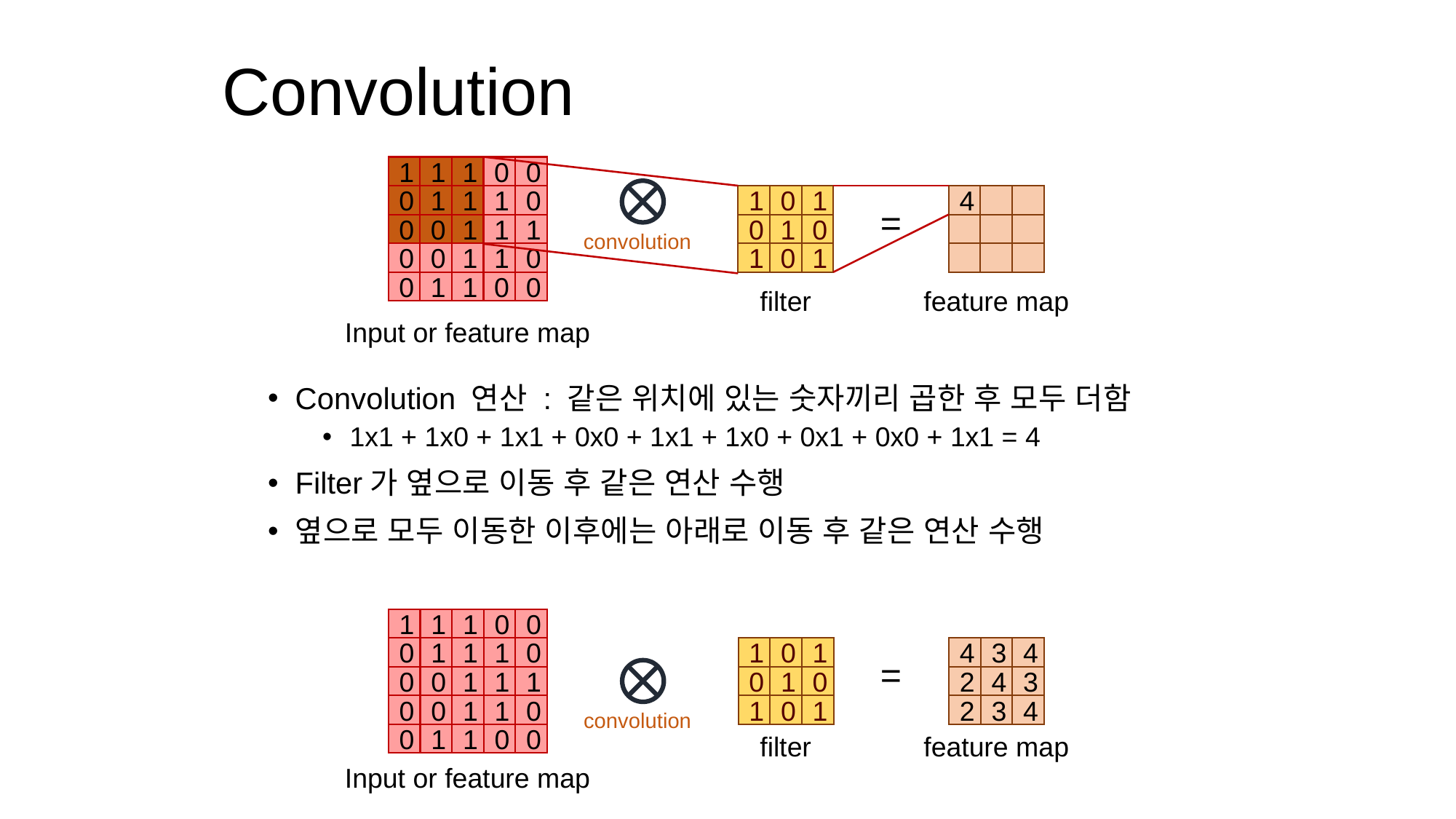

# Convolution
1
1
1
0
0
0
1
1
1
0
0
0
1
1
1
0
0
1
1
0
0
1
1
0
0

1
0
1
0
1
0
1
0
1
4

=
convolution
feature map
filter
Input or feature map
Convolution 연산 : 같은 위치에 있는 숫자끼리 곱한 후 모두 더함
1x1 + 1x0 + 1x1 + 0x0 + 1x1 + 1x0 + 0x1 + 0x0 + 1x1 = 4
Filter가 옆으로 이동 후 같은 연산 수행
옆으로 모두 이동한 이후에는 아래로 이동 후 같은 연산 수행

1
1
1
0
0
0
1
1
1
0
0
0
1
1
1
0
0
1
1
0
0
1
1
0
0
1
0
1
0
1
0
1
0
1
4
3
4
2
4
3
2
3
4
=

convolution
feature map
filter
Input or feature map